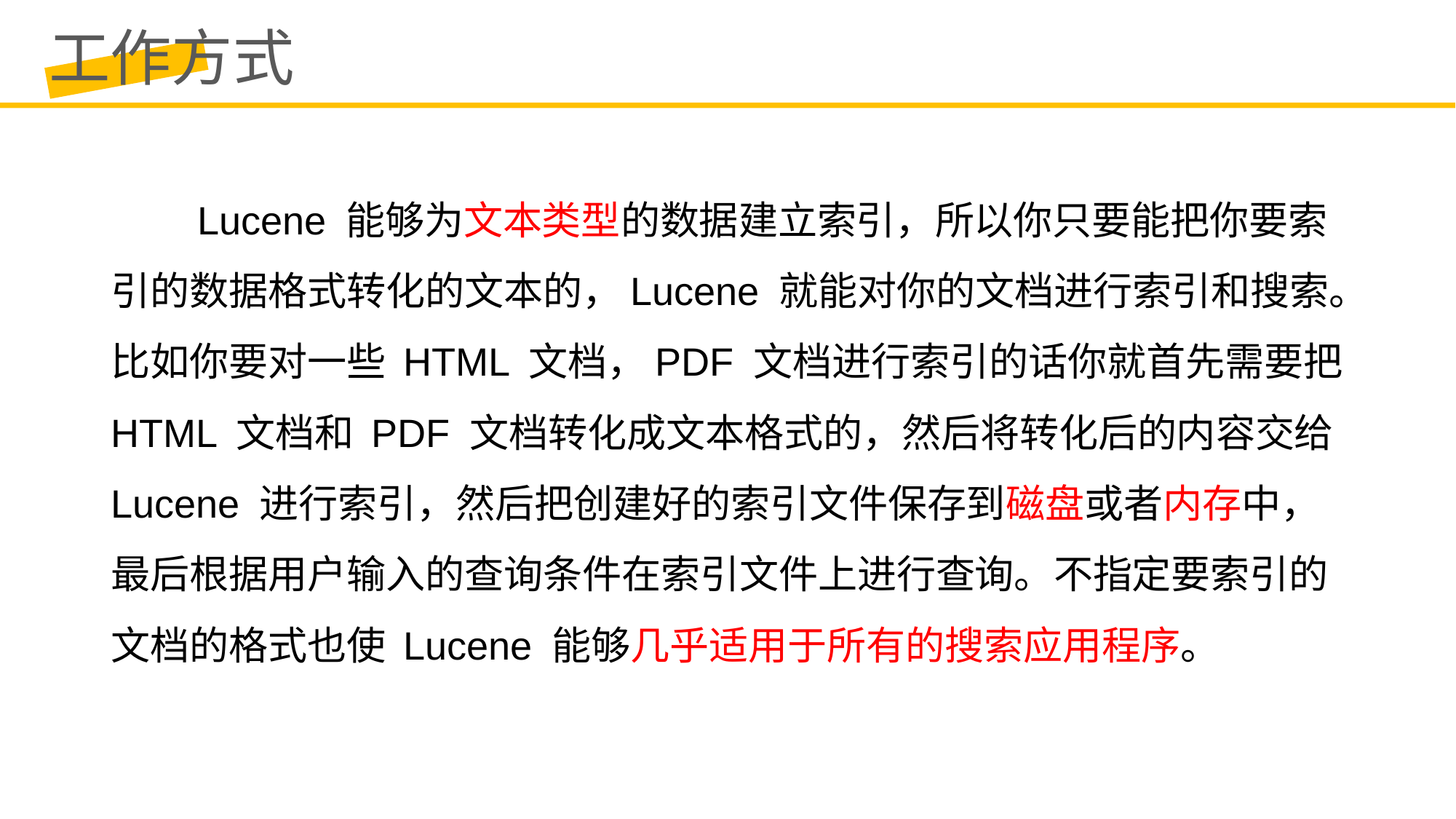

工作方式

Lucene 能够为文本类型的数据建立索引，所以你只要能把你要索引的数据格式转化的文本的，Lucene 就能对你的文档进行索引和搜索。比如你要对一些 HTML 文档，PDF 文档进行索引的话你就首先需要把 HTML 文档和 PDF 文档转化成文本格式的，然后将转化后的内容交给 Lucene 进行索引，然后把创建好的索引文件保存到磁盘或者内存中，最后根据用户输入的查询条件在索引文件上进行查询。不指定要索引的文档的格式也使 Lucene 能够几乎适用于所有的搜索应用程序。